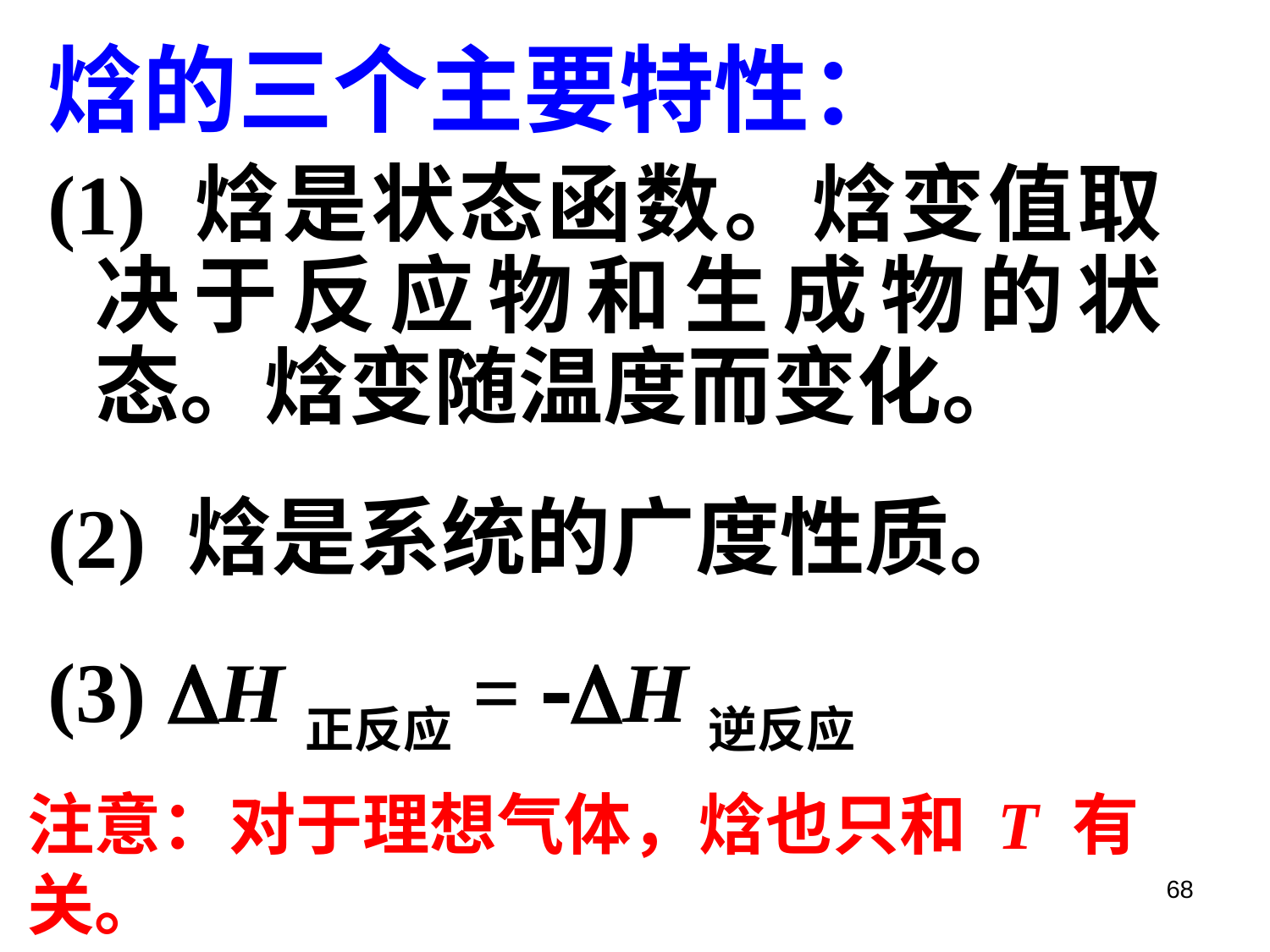

焓的三个主要特性：
(1) 焓是状态函数。焓变值取决于反应物和生成物的状态。焓变随温度而变化。
(2) 焓是系统的广度性质。
(3) ΔH正反应= −ΔH逆反应
注意：对于理想气体，焓也只和 T 有关。
68